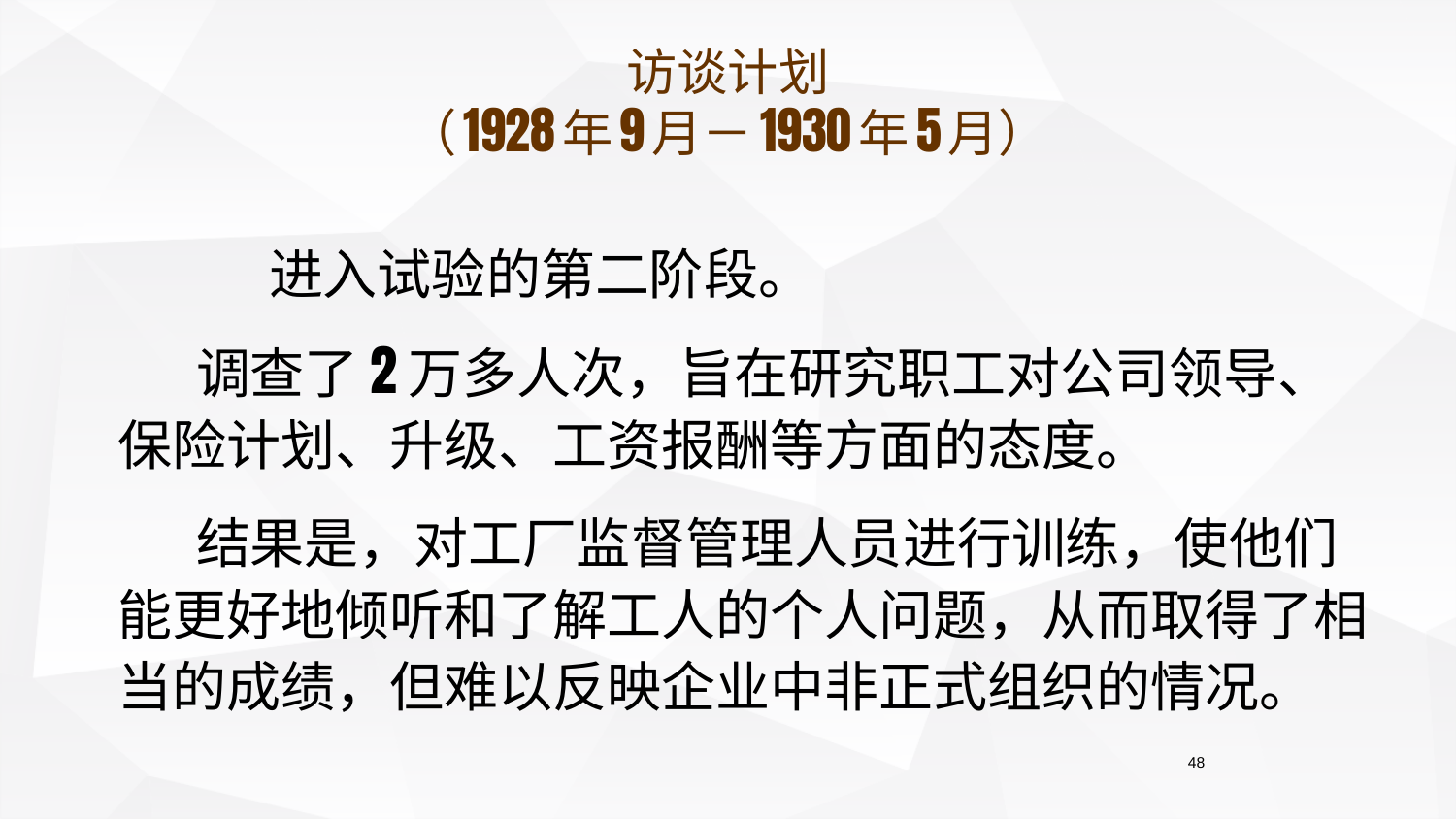

# 访谈计划 （1928年9月－1930年5月）
                进入试验的第二阶段。
          调查了2万多人次，旨在研究职工对公司领导、保险计划、升级、工资报酬等方面的态度。
          结果是，对工厂监督管理人员进行训练，使他们能更好地倾听和了解工人的个人问题，从而取得了相当的成绩，但难以反映企业中非正式组织的情况。
48